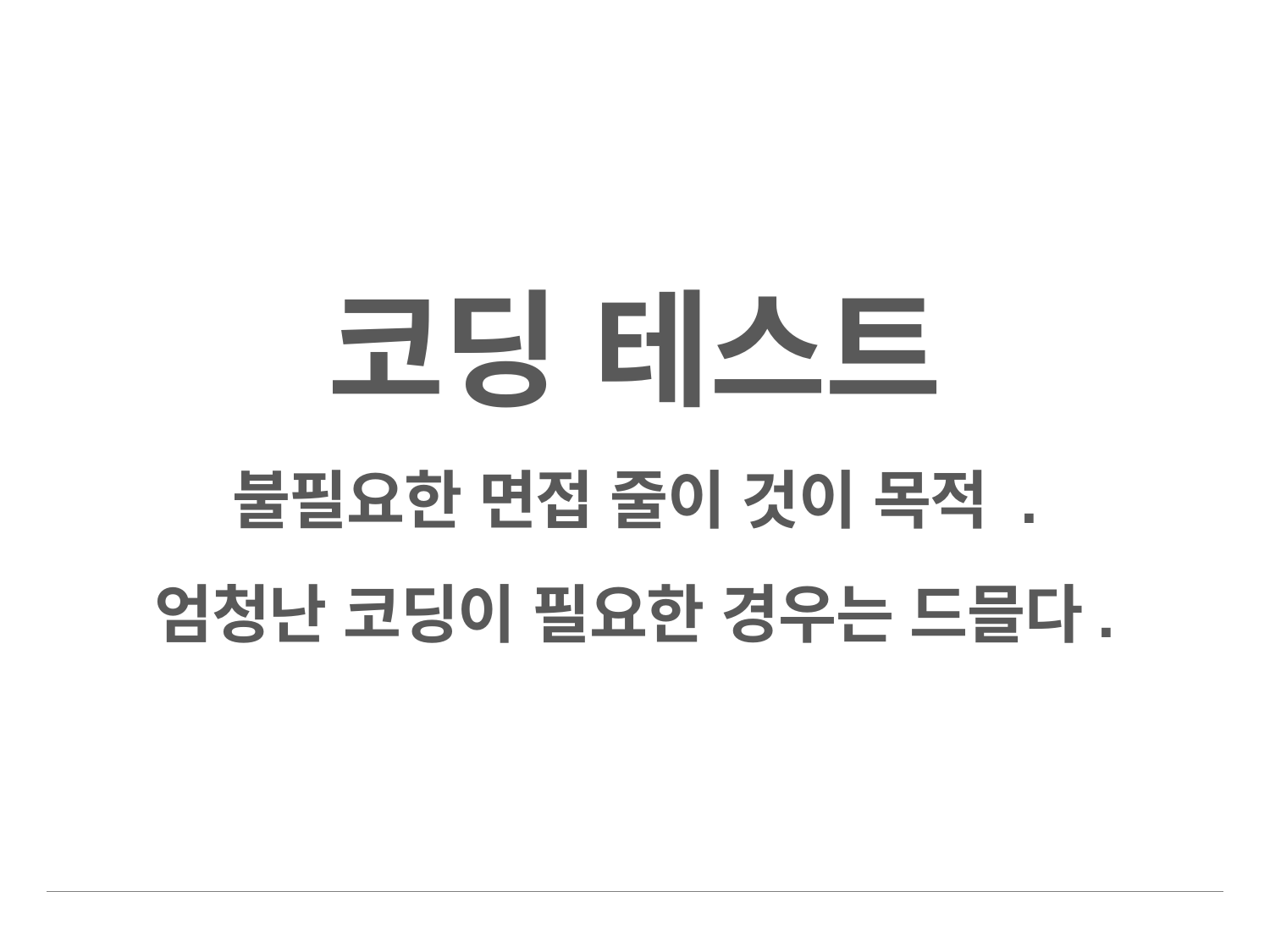

# 코딩 테스트 불필요한 면접 줄이 것이 목적 . 엄청난 코딩이 필요한 경우는 드믈다.